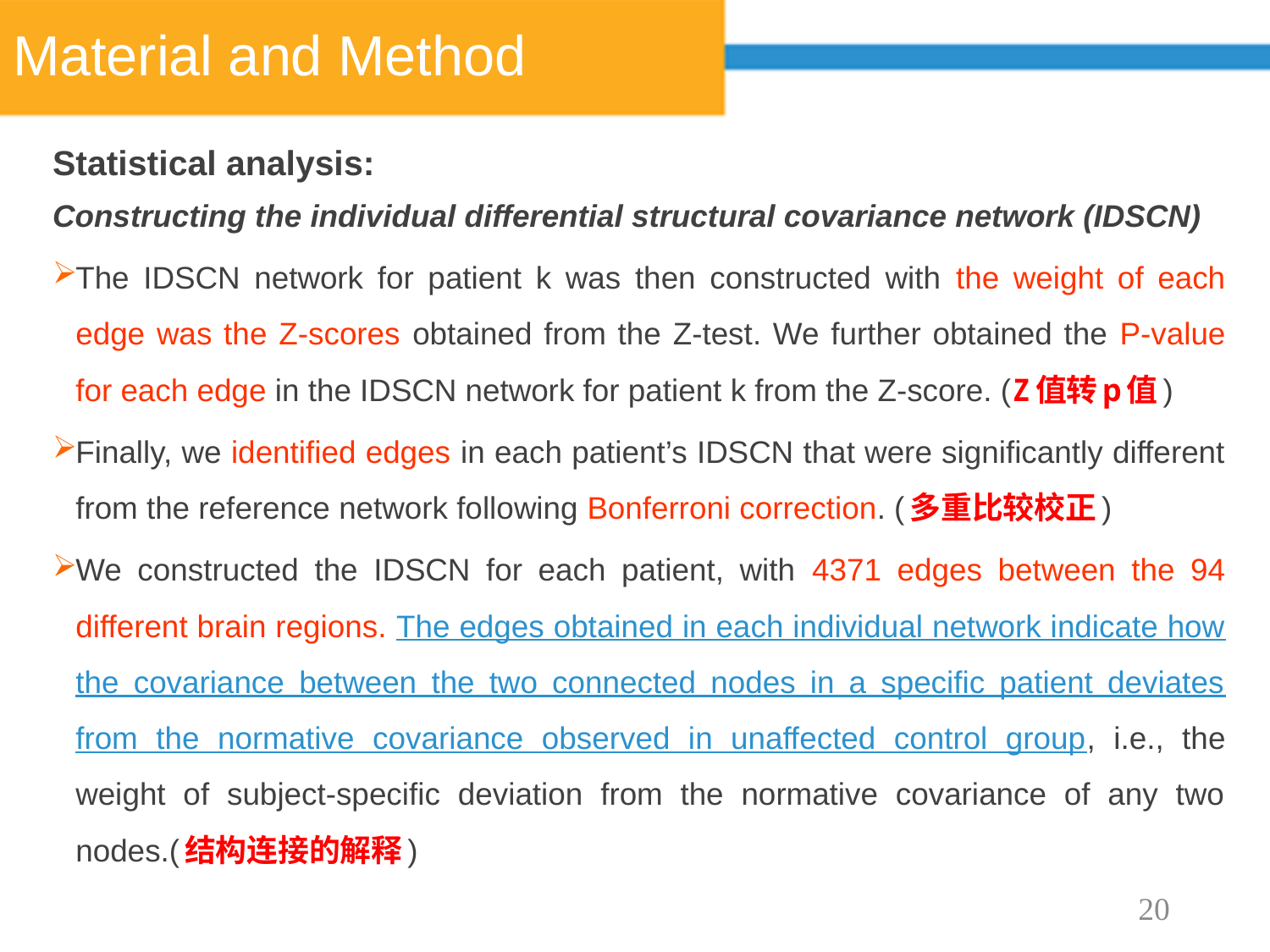

# Material and Method
Statistical analysis:
Constructing the individual differential structural covariance network (IDSCN)
The IDSCN network for patient k was then constructed with the weight of each edge was the Z-scores obtained from the Z-test. We further obtained the P-value for each edge in the IDSCN network for patient k from the Z-score. (Z值转p值)
Finally, we identified edges in each patient’s IDSCN that were significantly different from the reference network following Bonferroni correction. (多重比较校正)
We constructed the IDSCN for each patient, with 4371 edges between the 94 different brain regions. The edges obtained in each individual network indicate how the covariance between the two connected nodes in a specific patient deviates from the normative covariance observed in unaffected control group, i.e., the weight of subject-specific deviation from the normative covariance of any two nodes.(结构连接的解释)

20